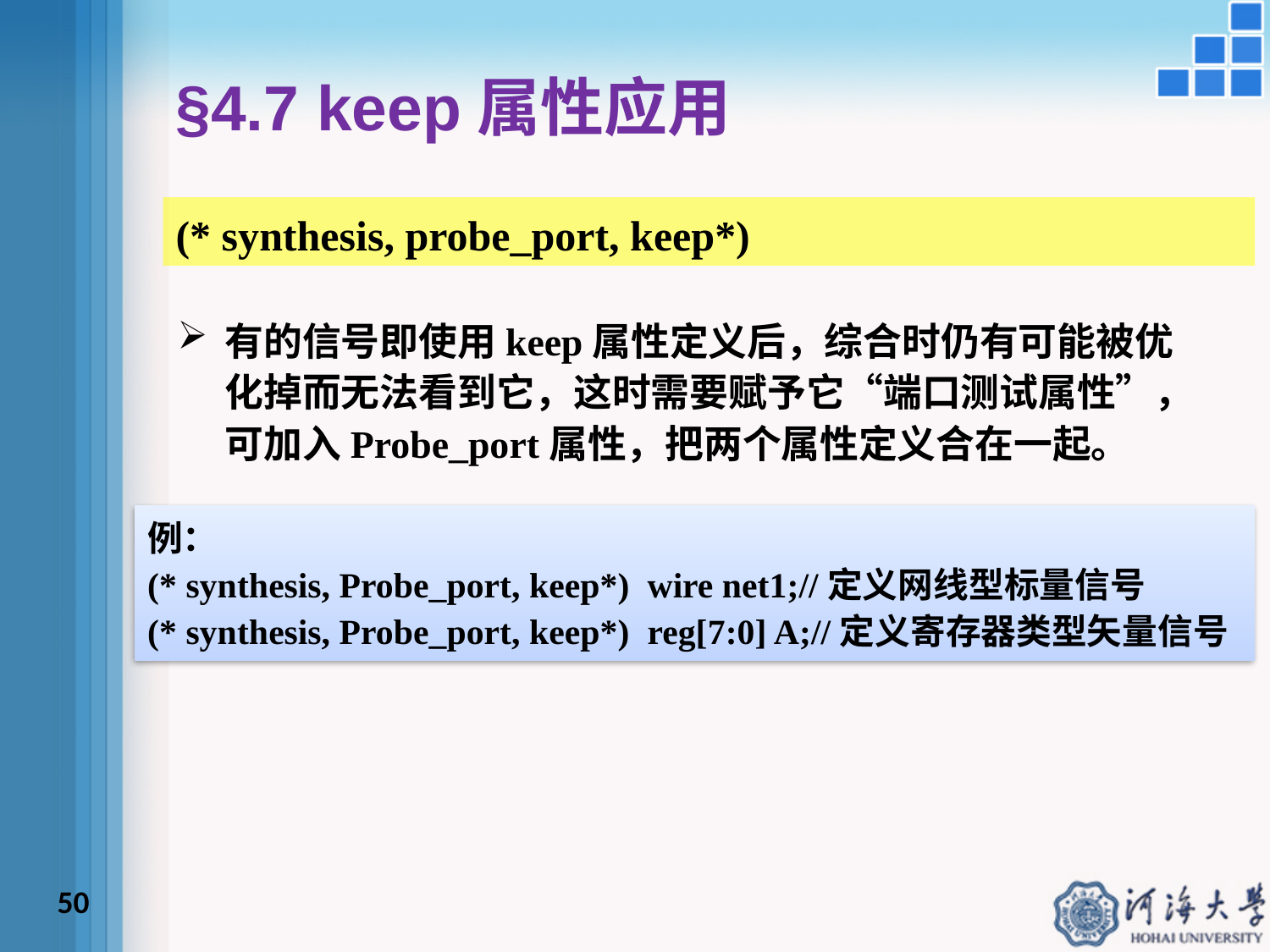

§4.7 keep属性应用
(* synthesis, probe_port, keep*)
有的信号即使用keep属性定义后，综合时仍有可能被优化掉而无法看到它，这时需要赋予它“端口测试属性”，可加入Probe_port属性，把两个属性定义合在一起。
例：
(* synthesis, Probe_port, keep*)  wire net1;//定义网线型标量信号
(* synthesis, Probe_port, keep*)  reg[7:0] A;//定义寄存器类型矢量信号

50